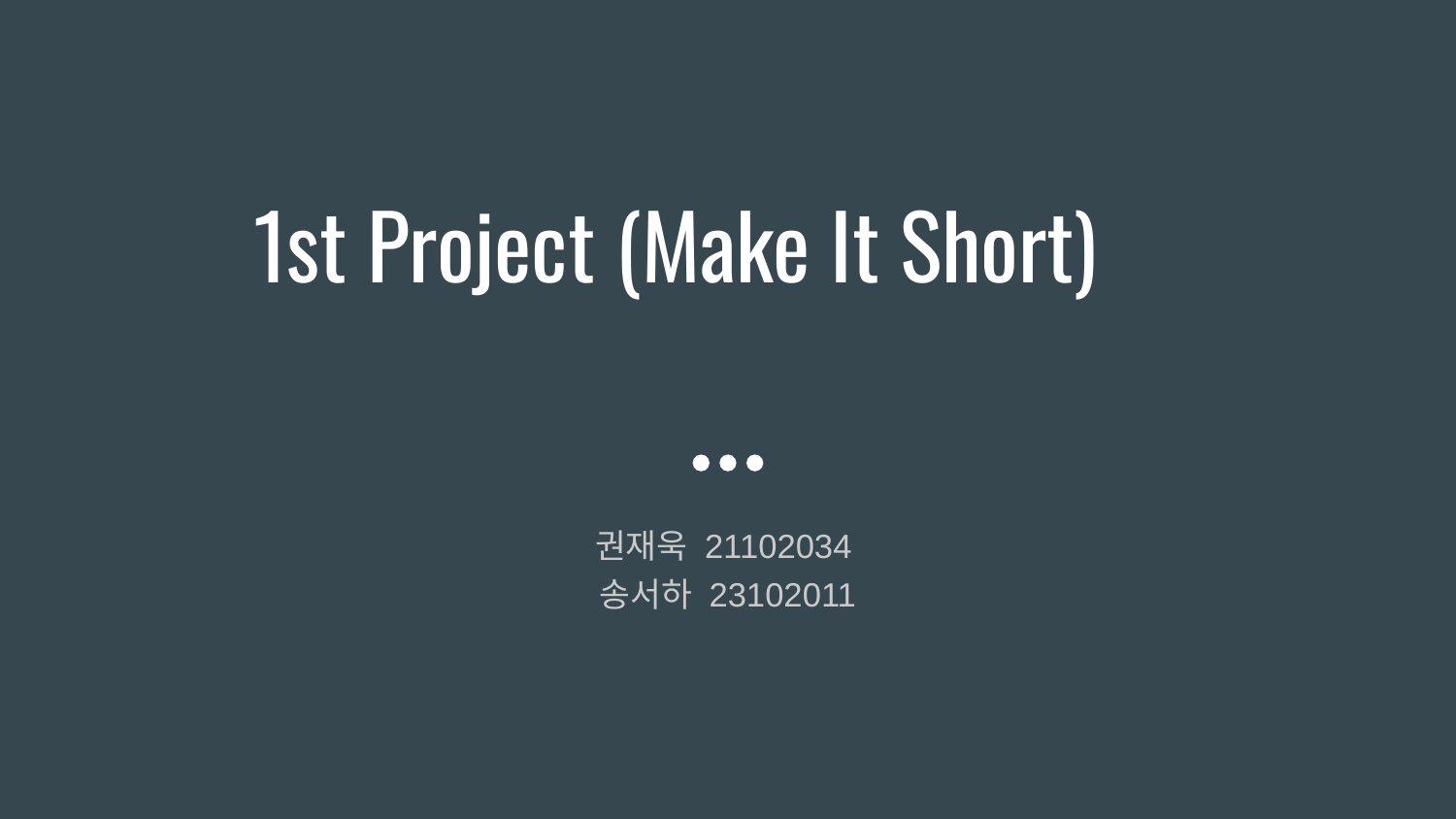

# 1st Project (Make It Short)
권재욱 21102034
송서하 23102011